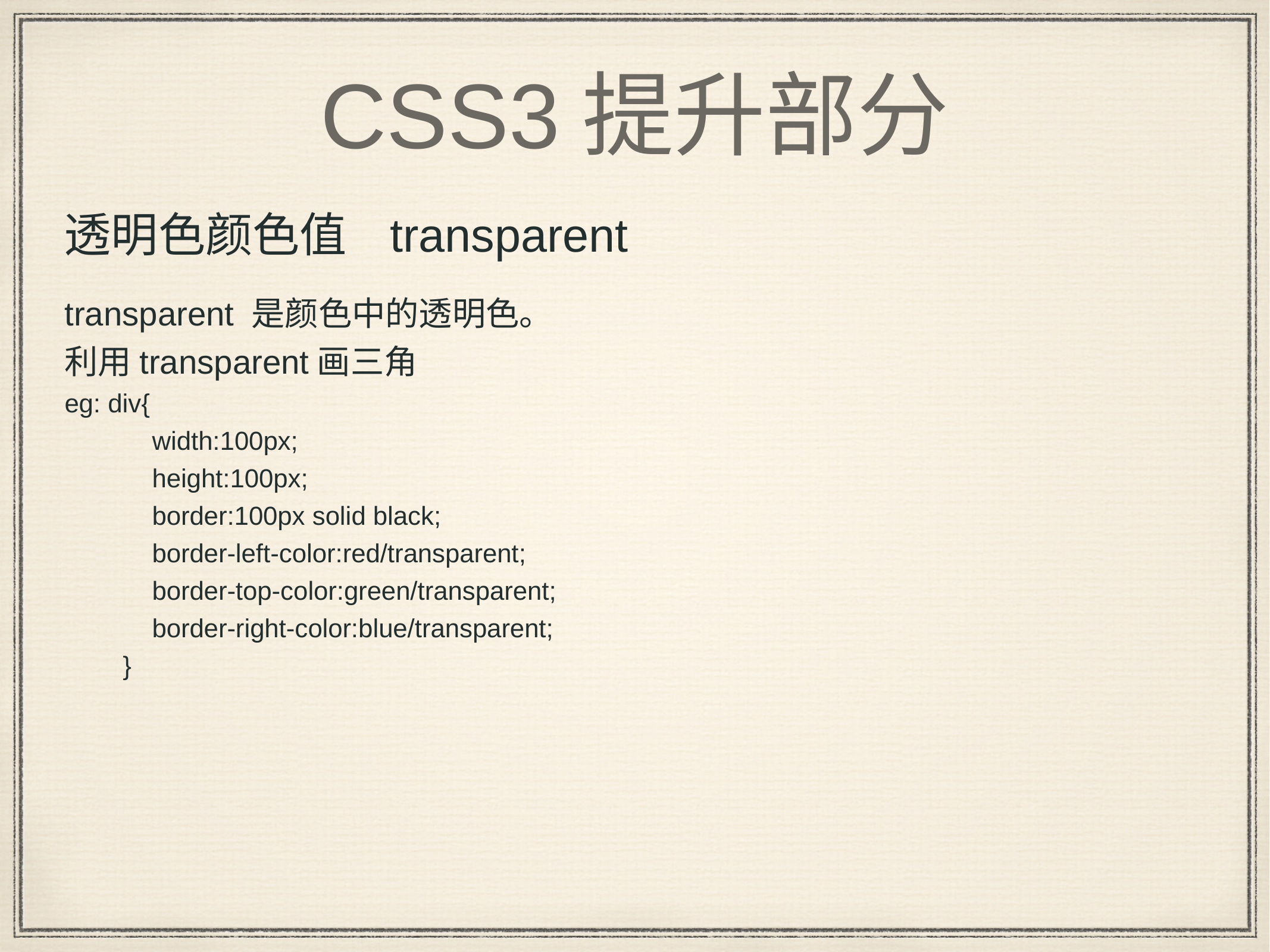

# CSS3提升部分
透明色颜色值   transparent
transparent 是颜色中的透明色。
利用transparent画三角
eg: div{
            width:100px;
            height:100px;
            border:100px solid black;
            border-left-color:red/transparent;
            border-top-color:green/transparent;
            border-right-color:blue/transparent;
        }